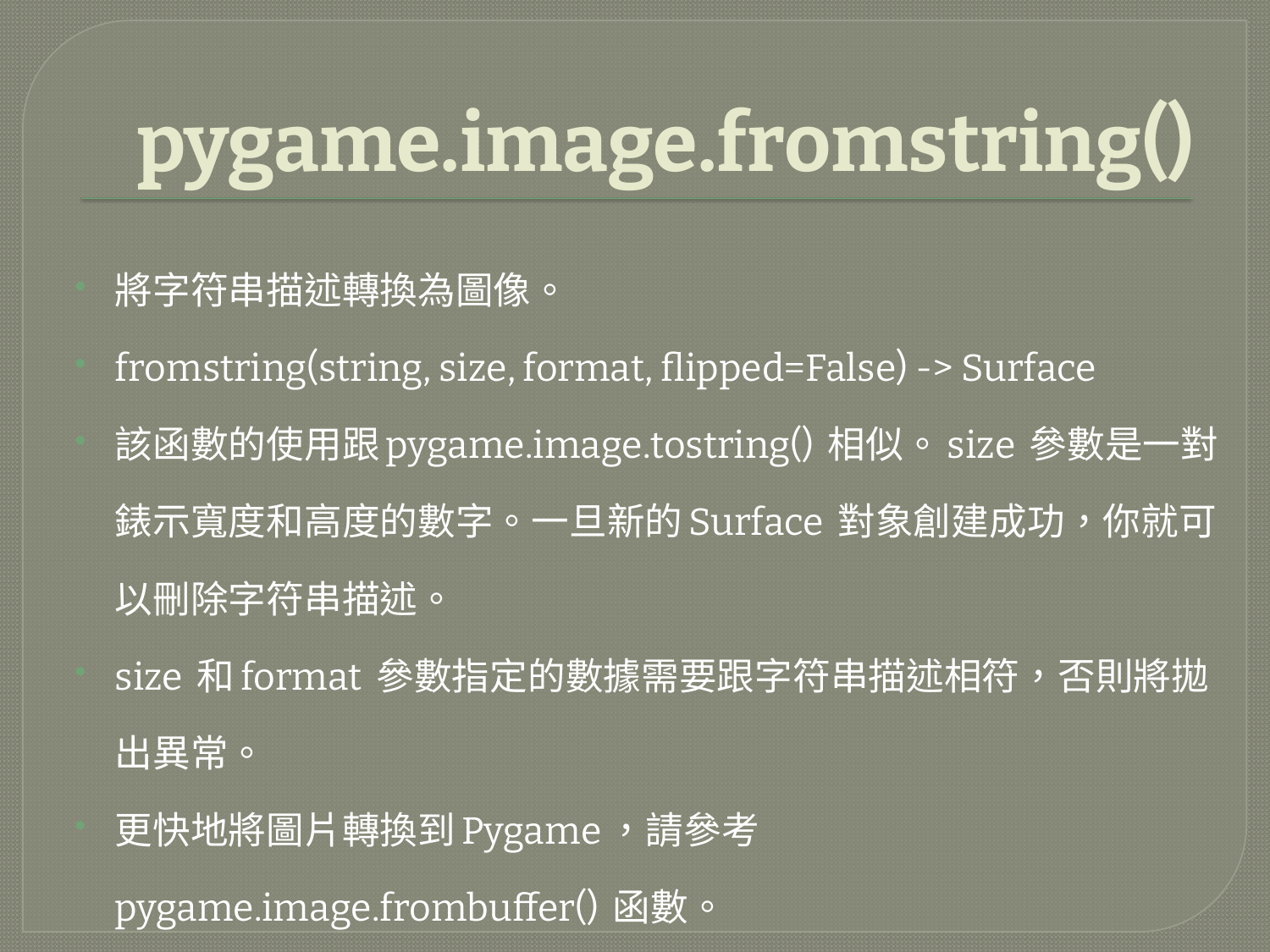

# pygame.image.fromstring()
將字符串描述轉換為圖像。
fromstring(string, size, format, flipped=False) -> Surface
該函數的使用跟pygame.image.tostring() 相似。size 參數是一對錶示寬度和高度的數字。一旦新的Surface 對象創建成功，你就可以刪除字符串描述。
size 和format 參數指定的數據需要跟字符串描述相符，否則將拋出異常。
更快地將圖片轉換到Pygame，請參考pygame.image.frombuffer() 函數。